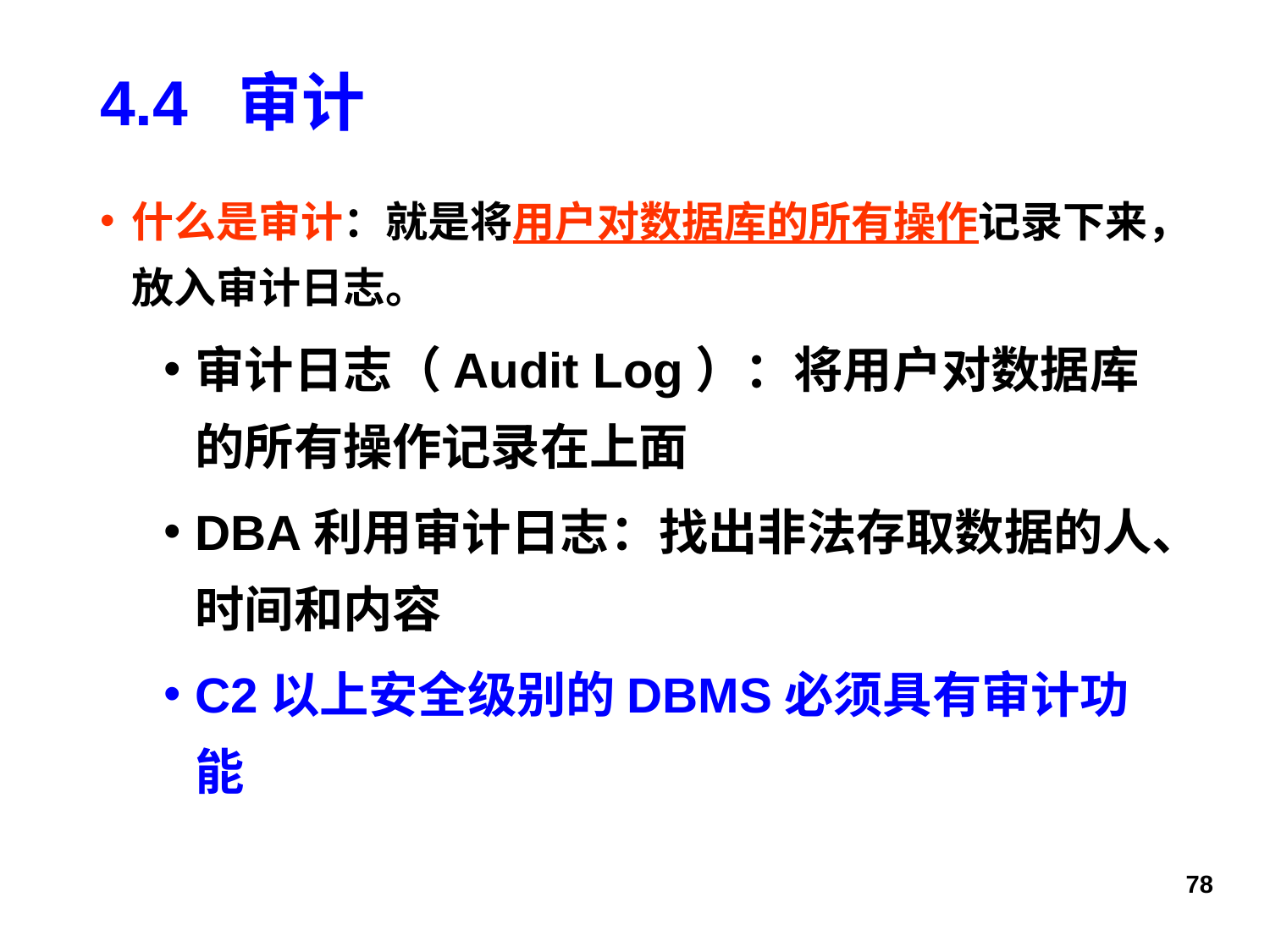

# 4.4  审计
什么是审计：就是将用户对数据库的所有操作记录下来，放入审计日志。
审计日志（Audit Log）：将用户对数据库的所有操作记录在上面
DBA利用审计日志：找出非法存取数据的人、时间和内容
C2以上安全级别的DBMS必须具有审计功能
78